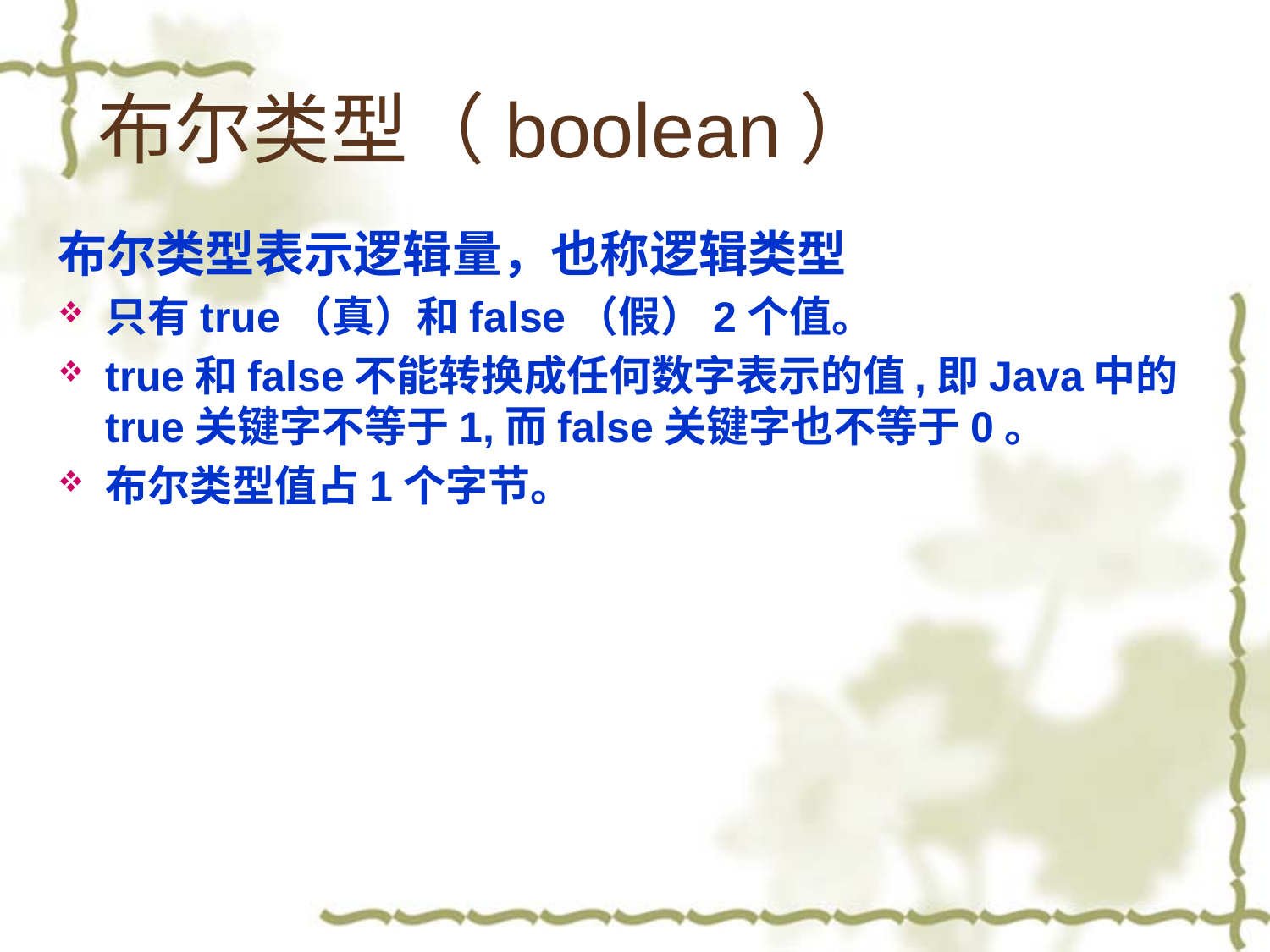

# 布尔类型（boolean）
布尔类型表示逻辑量，也称逻辑类型
只有true（真）和false（假）2个值。
true和false不能转换成任何数字表示的值,即Java中的true关键字不等于1,而false关键字也不等于0。
布尔类型值占1个字节。